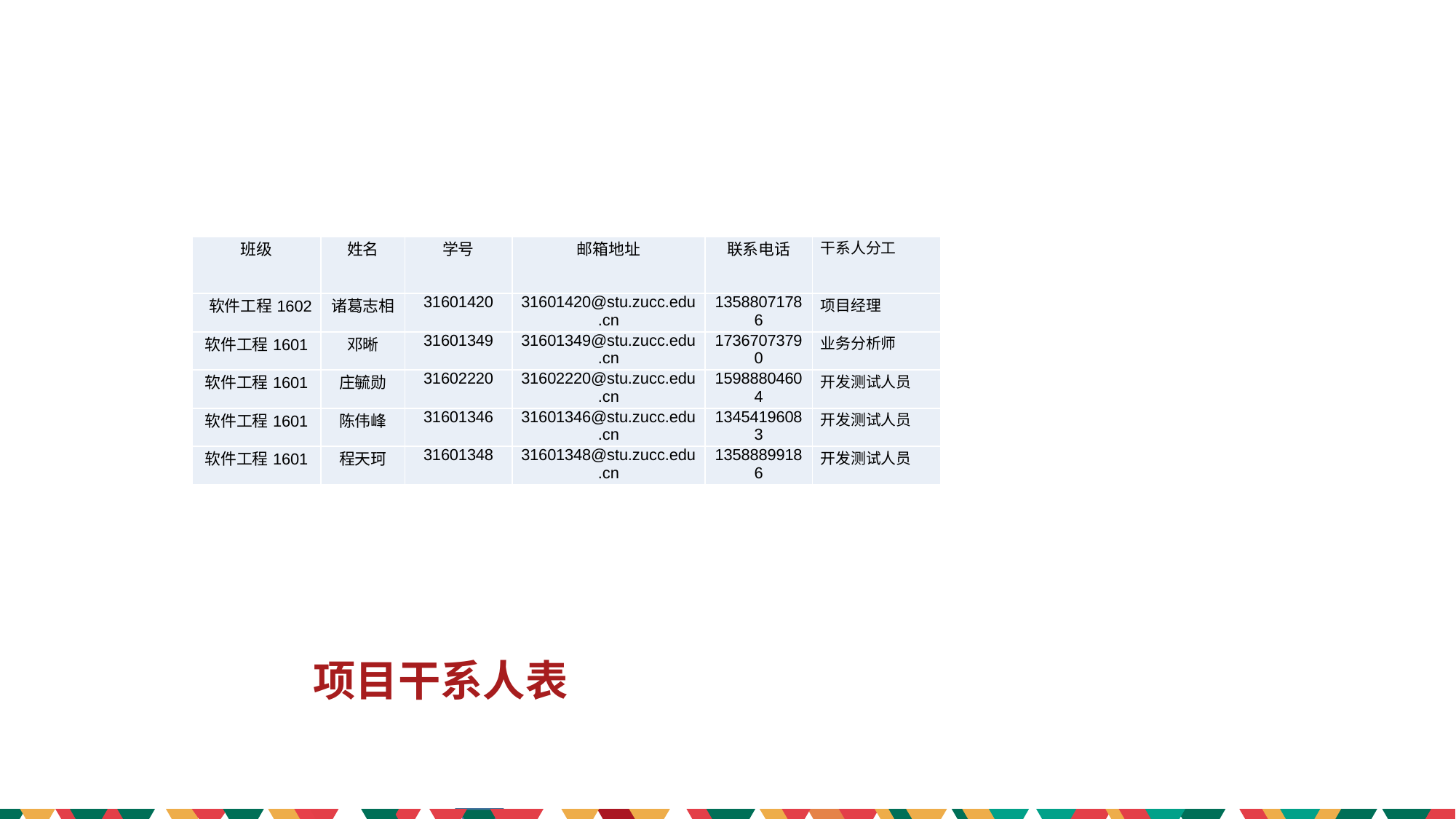

| 班级 | 姓名 | 学号 | 邮箱地址 | 联系电话 | 干系人分工 |
| --- | --- | --- | --- | --- | --- |
| 软件工程1602 | 诸葛志相 | 31601420 | 31601420@stu.zucc.edu.cn | 13588071786 | 项目经理 |
| 软件工程1601 | 邓晰 | 31601349 | 31601349@stu.zucc.edu.cn | 17367073790 | 业务分析师 |
| 软件工程1601 | 庄毓勋 | 31602220 | 31602220@stu.zucc.edu.cn | 15988804604 | 开发测试人员 |
| 软件工程1601 | 陈伟峰 | 31601346 | 31601346@stu.zucc.edu.cn | 13454196083 | 开发测试人员 |
| 软件工程1601 | 程天珂 | 31601348 | 31601348@stu.zucc.edu.cn | 13588899186 | 开发测试人员 |
项目干系人表